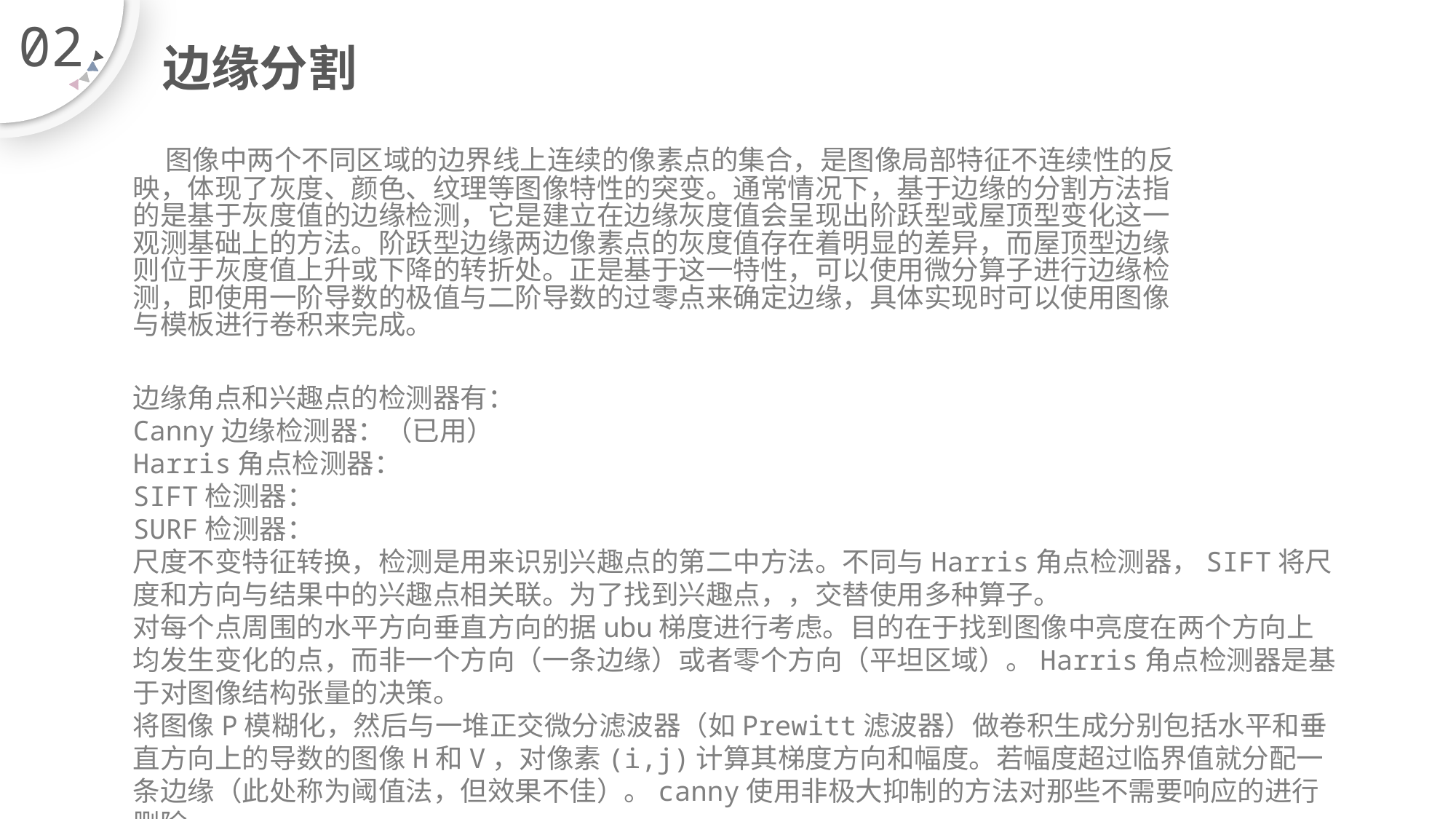

02

边缘分割
    图像中两个不同区域的边界线上连续的像素点的集合，是图像局部特征不连续性的反映，体现了灰度、颜色、纹理等图像特性的突变。通常情况下，基于边缘的分割方法指的是基于灰度值的边缘检测，它是建立在边缘灰度值会呈现出阶跃型或屋顶型变化这一观测基础上的方法。阶跃型边缘两边像素点的灰度值存在着明显的差异，而屋顶型边缘则位于灰度值上升或下降的转折处。正是基于这一特性，可以使用微分算子进行边缘检测，即使用一阶导数的极值与二阶导数的过零点来确定边缘，具体实现时可以使用图像与模板进行卷积来完成。
边缘角点和兴趣点的检测器有：
Canny边缘检测器：（已用）
Harris角点检测器：
SIFT检测器：
SURF检测器：
尺度不变特征转换，检测是用来识别兴趣点的第二中方法。不同与Harris角点检测器，SIFT将尺度和方向与结果中的兴趣点相关联。为了找到兴趣点，，交替使用多种算子。
对每个点周围的水平方向垂直方向的据ubu梯度进行考虑。目的在于找到图像中亮度在两个方向上均发生变化的点，而非一个方向（一条边缘）或者零个方向（平坦区域）。Harris角点检测器是基于对图像结构张量的决策。
将图像P模糊化，然后与一堆正交微分滤波器（如Prewitt滤波器）做卷积生成分别包括水平和垂直方向上的导数的图像H和V，对像素(i,j)计算其梯度方向和幅度。若幅度超过临界值就分配一条边缘（此处称为阈值法，但效果不佳）。canny使用非极大抑制的方法对那些不需要响应的进行删除。